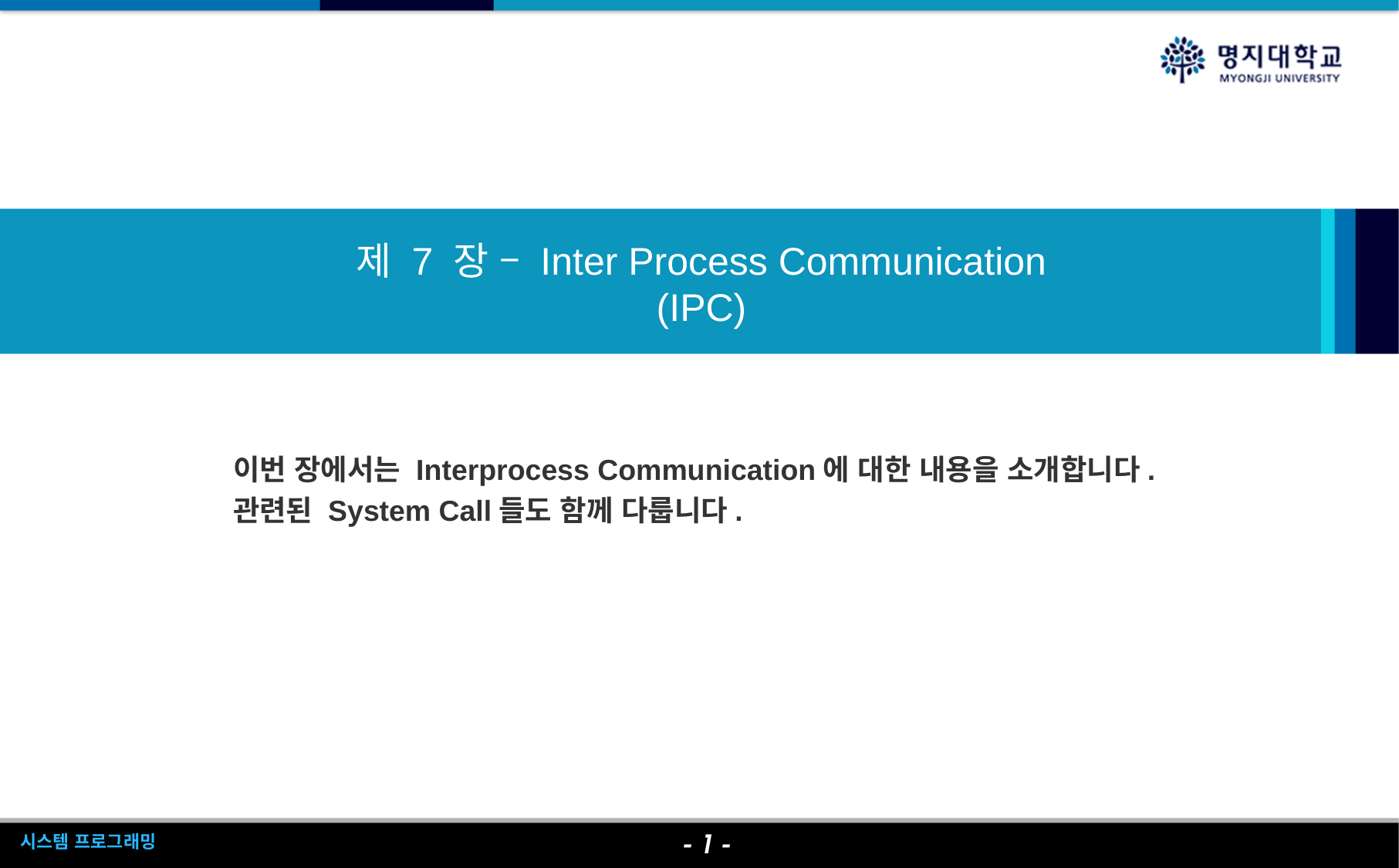

# 제 7 장 – Inter Process Communication (IPC)
이번 장에서는 Interprocess Communication에 대한 내용을 소개합니다.
관련된 System Call들도 함께 다룹니다.
- 1 -